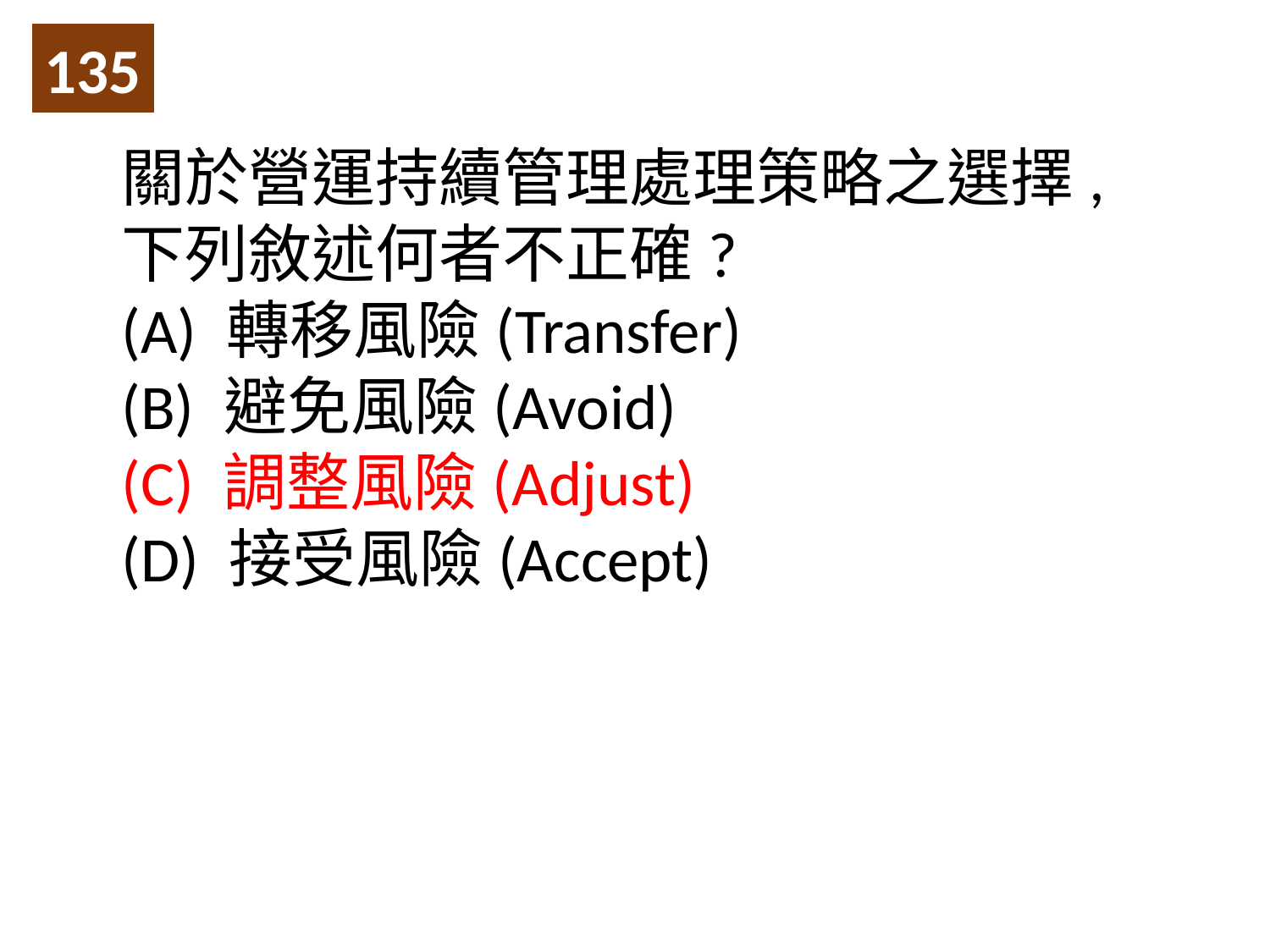

135
關於營運持續管理處理策略之選擇,下列敘述何者不正確?
(A) 轉移風險(Transfer)
(B) 避免風險(Avoid)
(C) 調整風險(Adjust)
(D) 接受風險(Accept)